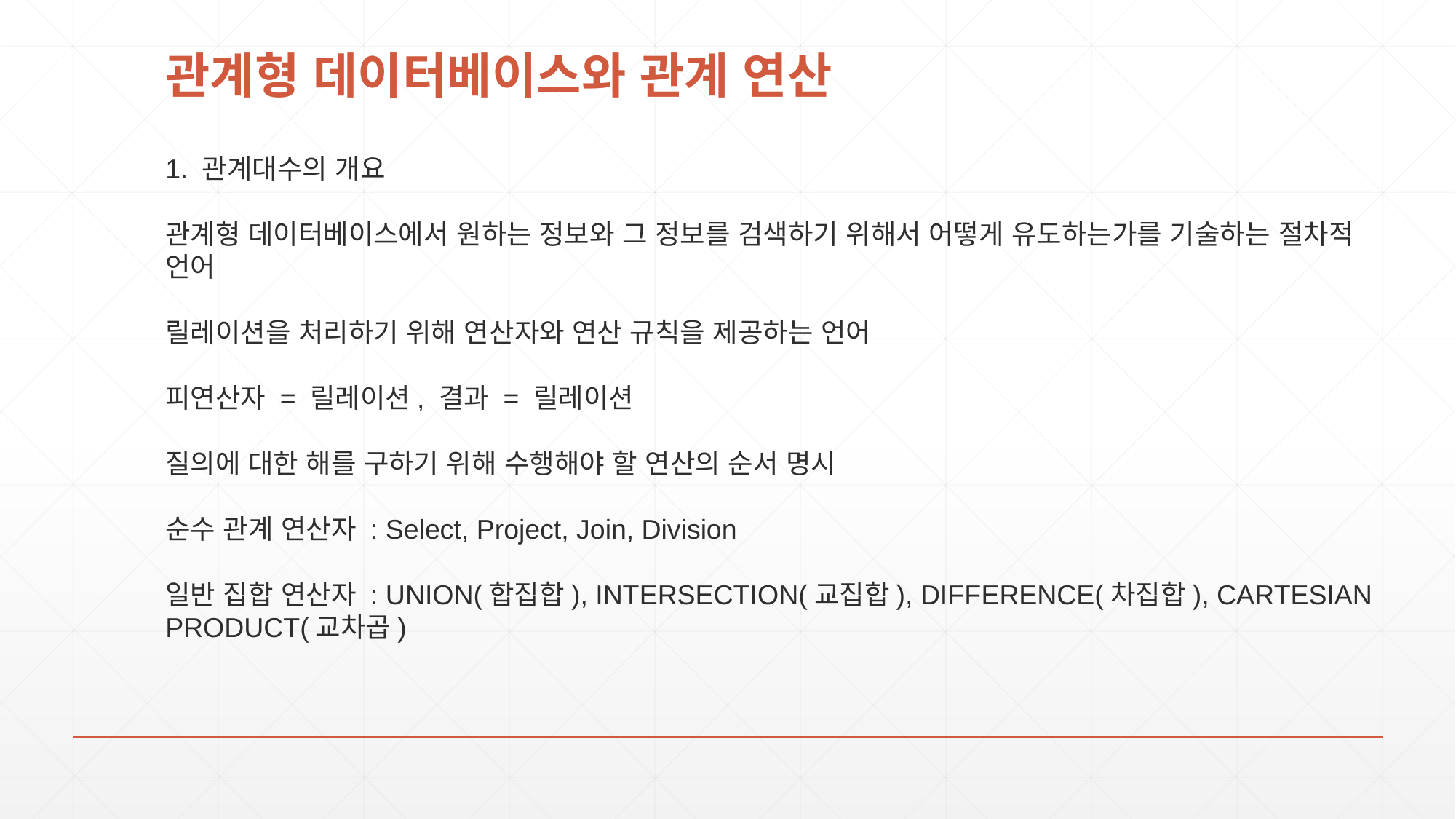

# 관계형 데이터베이스와 관계 연산
1. 관계대수의 개요

관계형 데이터베이스에서 원하는 정보와 그 정보를 검색하기 위해서 어떻게 유도하는가를 기술하는 절차적 언어

릴레이션을 처리하기 위해 연산자와 연산 규칙을 제공하는 언어

피연산자 = 릴레이션, 결과 = 릴레이션

질의에 대한 해를 구하기 위해 수행해야 할 연산의 순서 명시

순수 관계 연산자 : Select, Project, Join, Division

일반 집합 연산자 : UNION(합집합), INTERSECTION(교집합), DIFFERENCE(차집합), CARTESIAN PRODUCT(교차곱)